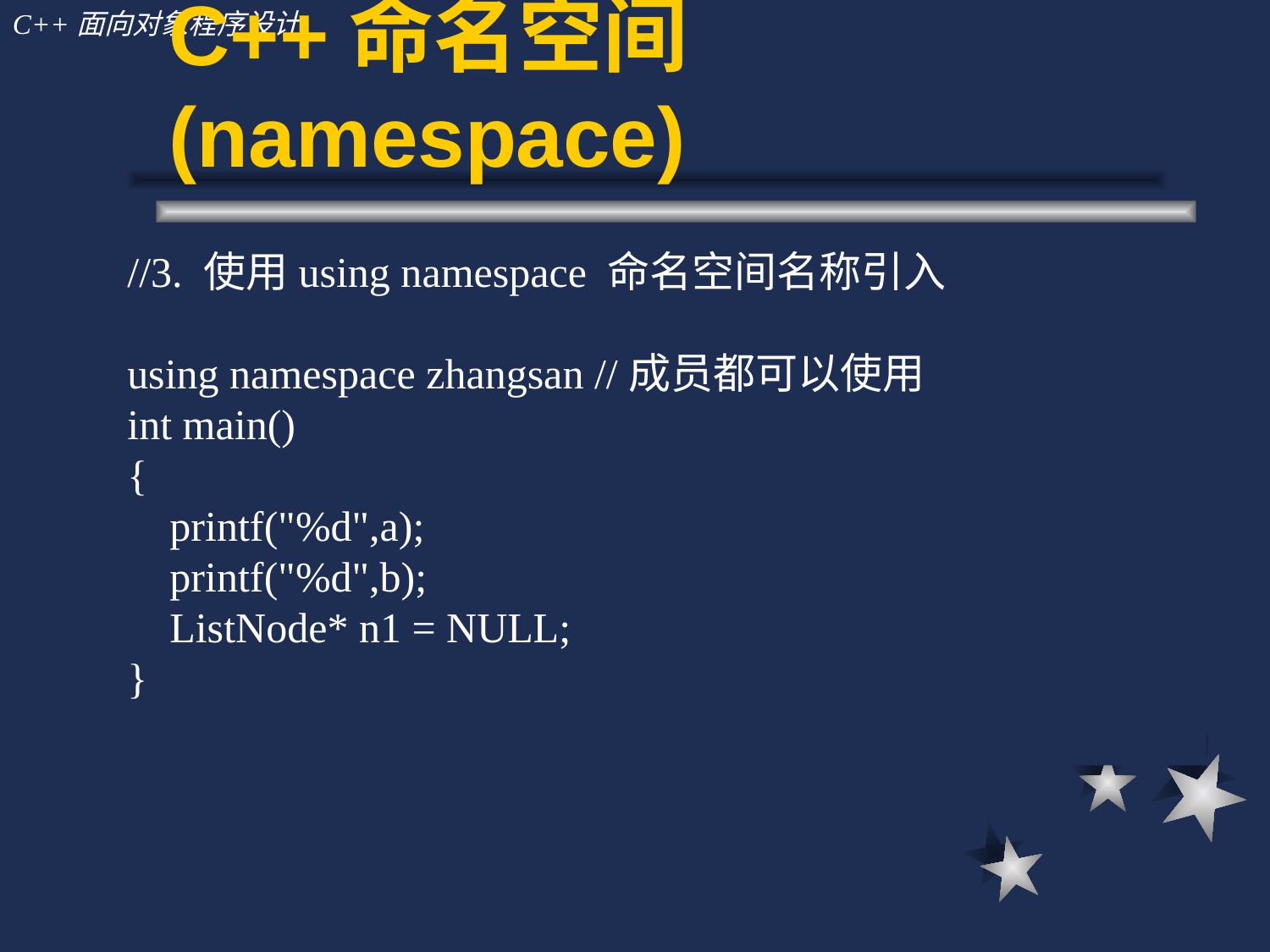

# C++命名空间(namespace)
//3. 使用using namespace 命名空间名称引入

using namespace zhangsan //成员都可以使用
int main()
{
    printf("%d",a);
    printf("%d",b);
    ListNode* n1 = NULL;
}
32